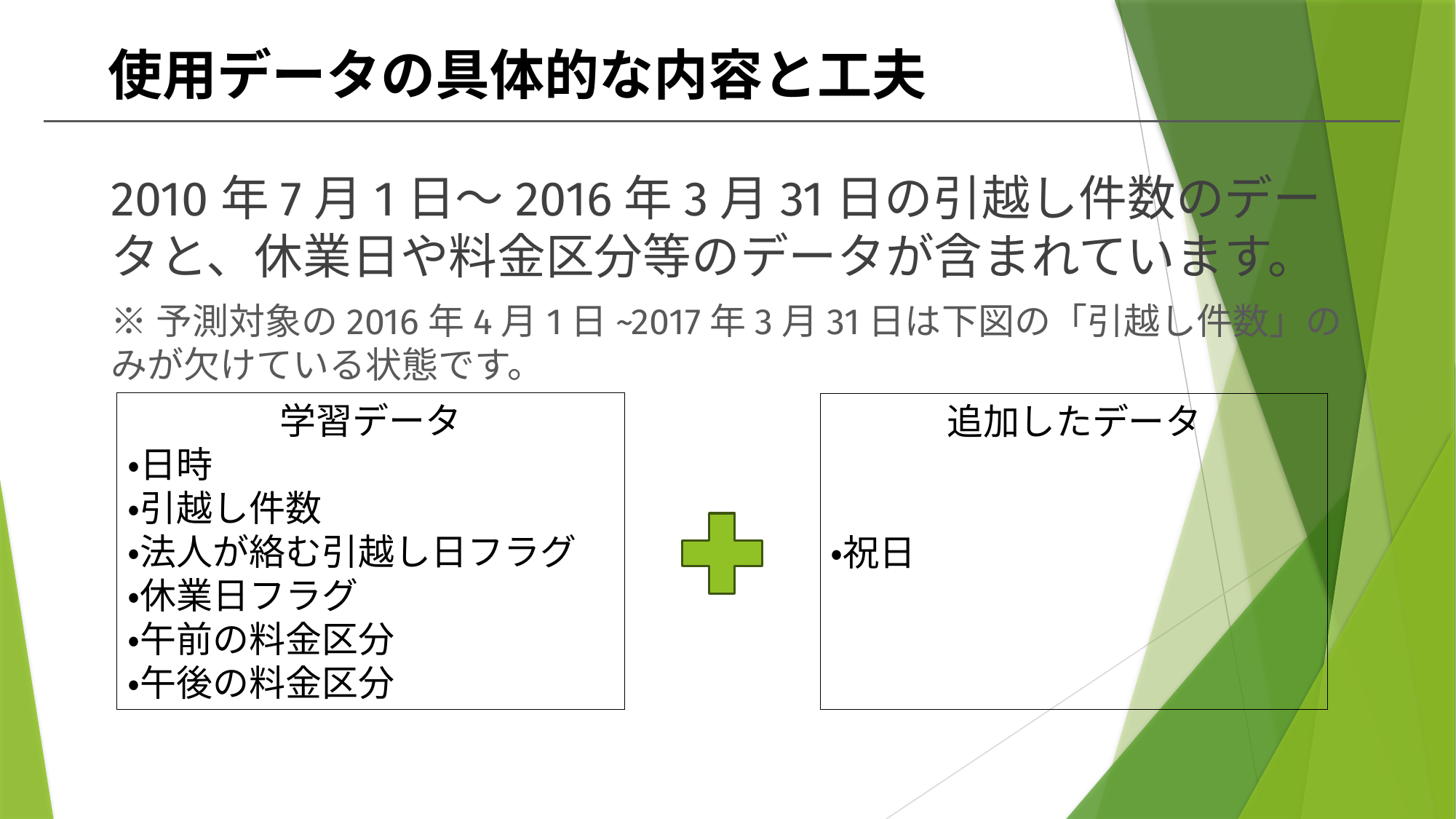

# 使用データの具体的な内容と工夫
このページには「方法」を書きます。
P6の「問題・目的」に対して
・どんな手法（方法）で何が得られるか
・どこのデータ（アップル引っ越し社）
・作成期間
・データ数（学習データ／予測データ）
・どんな手法（プロフェット）
を記載しましょう。
2010年7月1日～2016年3月31日の引越し件数のデータと、休業日や料金区分等のデータが含まれています。
※予測対象の2016年4月1日~2017年3月31日は下図の「引越し件数」のみが欠けている状態です。

学習データ
・日時
・引越し件数
・法人が絡む引越し日フラグ
・休業日フラグ
・午前の料金区分
・午後の料金区分
追加したデータ

・祝日

2101日分のデータ